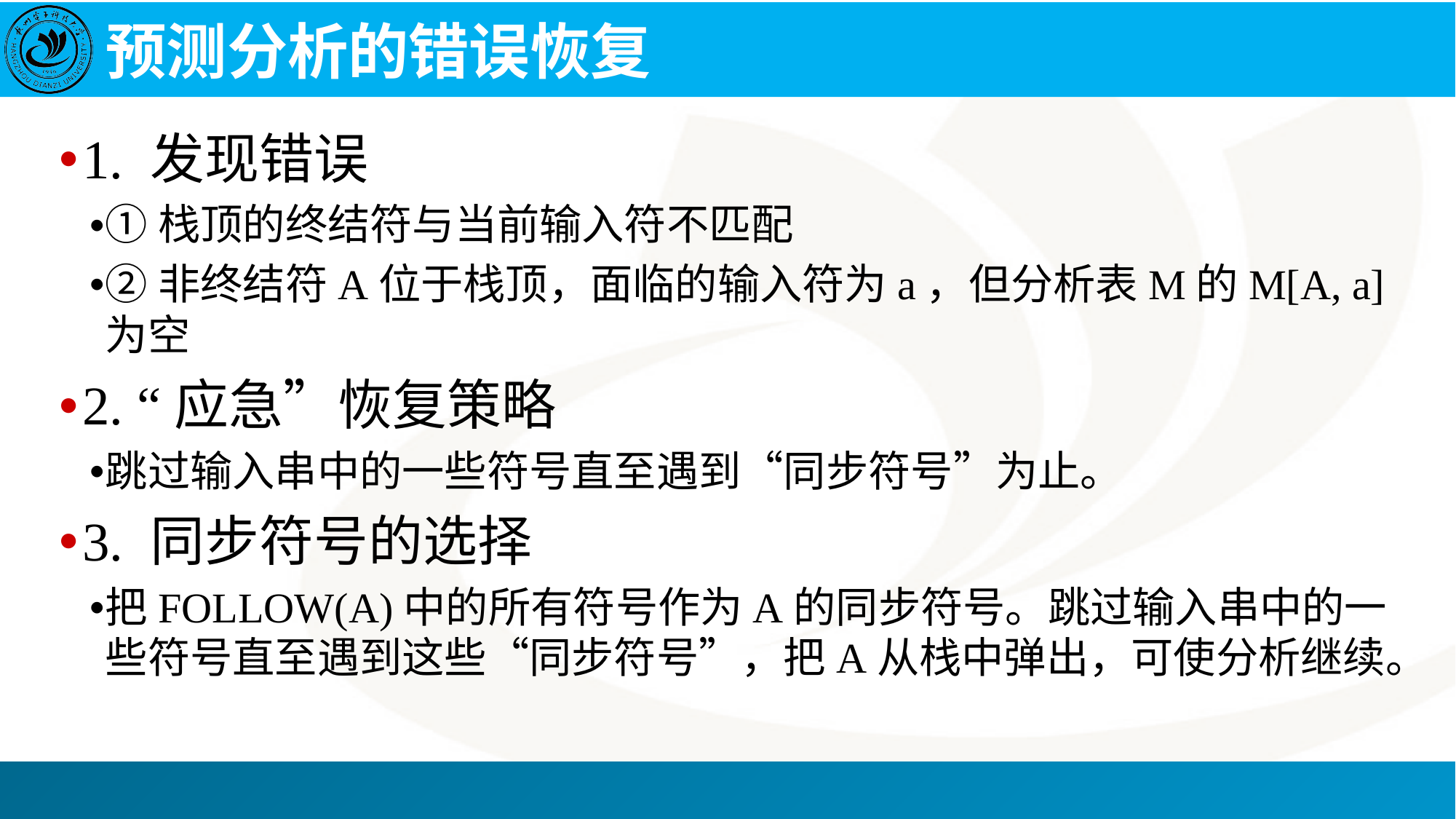

# 预测分析的错误恢复
1. 发现错误
①栈顶的终结符与当前输入符不匹配
②非终结符A位于栈顶，面临的输入符为a，但分析表M的M[A, a]为空
2. “应急”恢复策略
跳过输入串中的一些符号直至遇到“同步符号”为止。
3. 同步符号的选择
把FOLLOW(A)中的所有符号作为A的同步符号。跳过输入串中的一些符号直至遇到这些“同步符号”，把A从栈中弹出，可使分析继续。